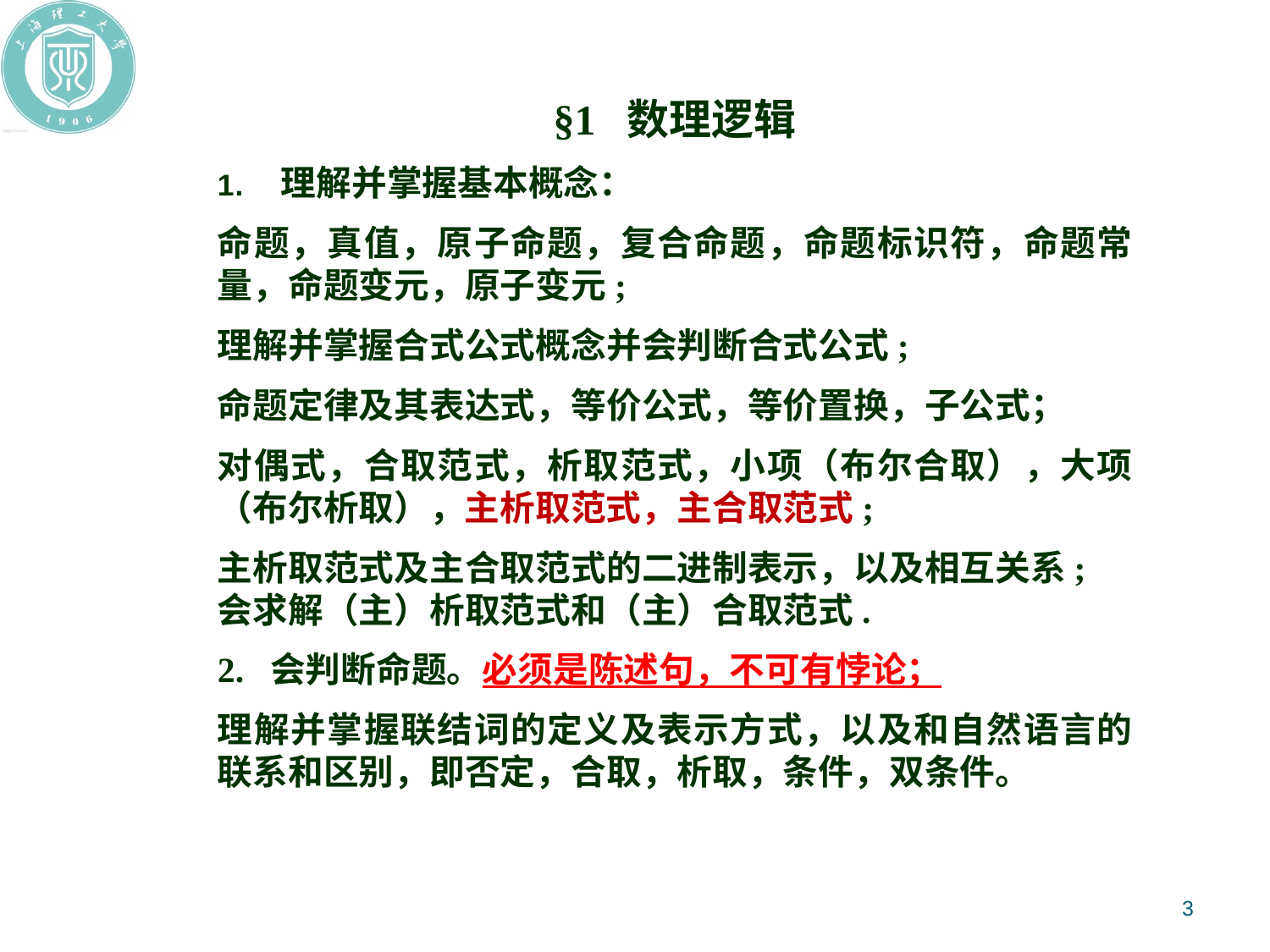

§1  数理逻辑
理解并掌握基本概念：
命题，真值，原子命题，复合命题，命题标识符，命题常量，命题变元，原子变元;
理解并掌握合式公式概念并会判断合式公式;
命题定律及其表达式，等价公式，等价置换，子公式；
对偶式，合取范式，析取范式，小项（布尔合取），大项（布尔析取），主析取范式，主合取范式;
主析取范式及主合取范式的二进制表示，以及相互关系;
会求解（主）析取范式和（主）合取范式.
2.  会判断命题。必须是陈述句，不可有悖论；
理解并掌握联结词的定义及表示方式，以及和自然语言的联系和区别，即否定，合取，析取，条件，双条件。
3